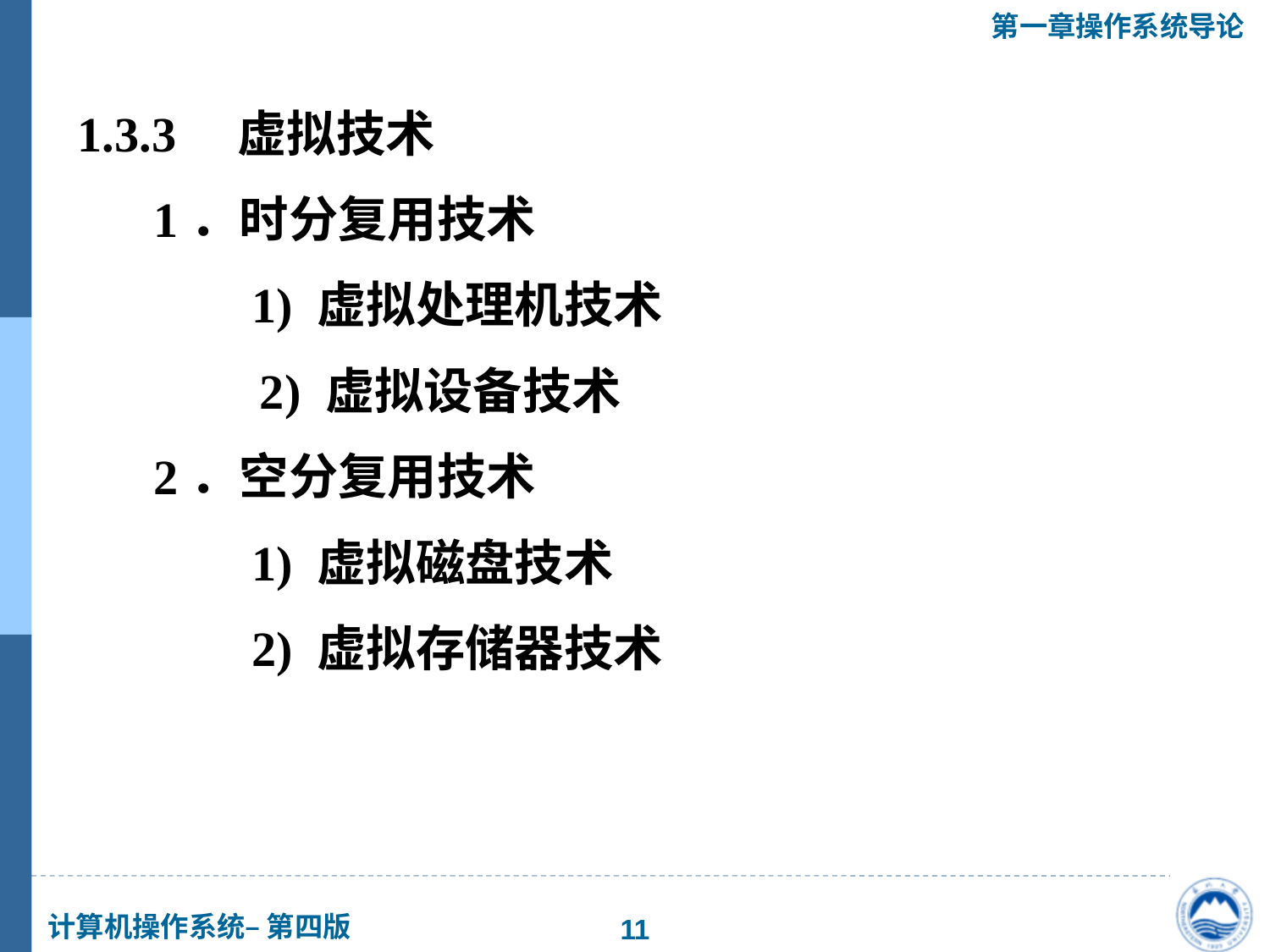

1.3.3　虚拟技术
1．时分复用技术
        1) 虚拟处理机技术
　    2) 虚拟设备技术
2．空分复用技术
        1) 虚拟磁盘技术
        2) 虚拟存储器技术